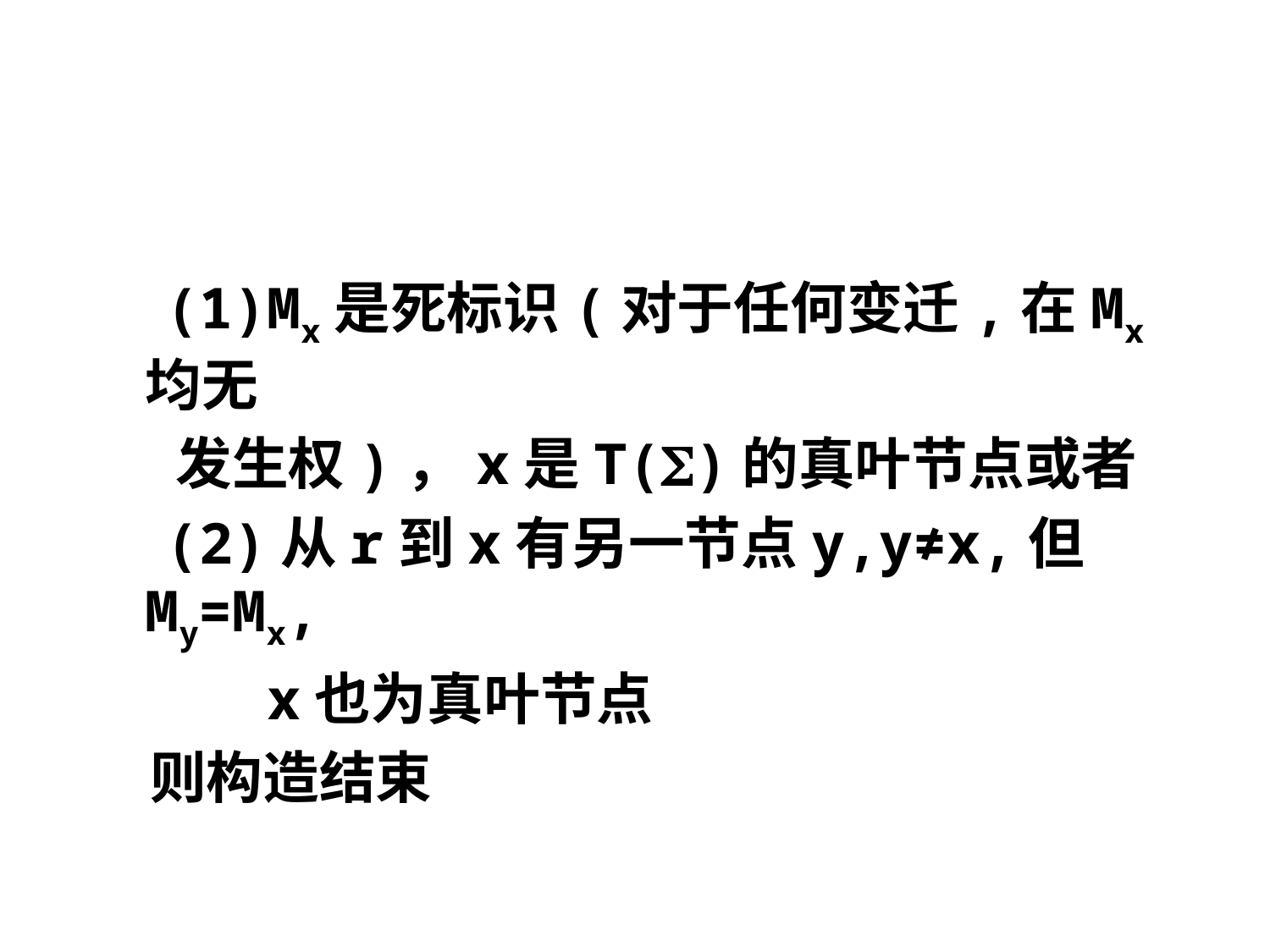

#
  (1)Mx是死标识(对于任何变迁,在Mx均无
     发生权)，x是T(Σ)的真叶节点或者
  (2)从r到x有另一节点y,y≠x,但My=Mx,
     x也为真叶节点
   则构造结束